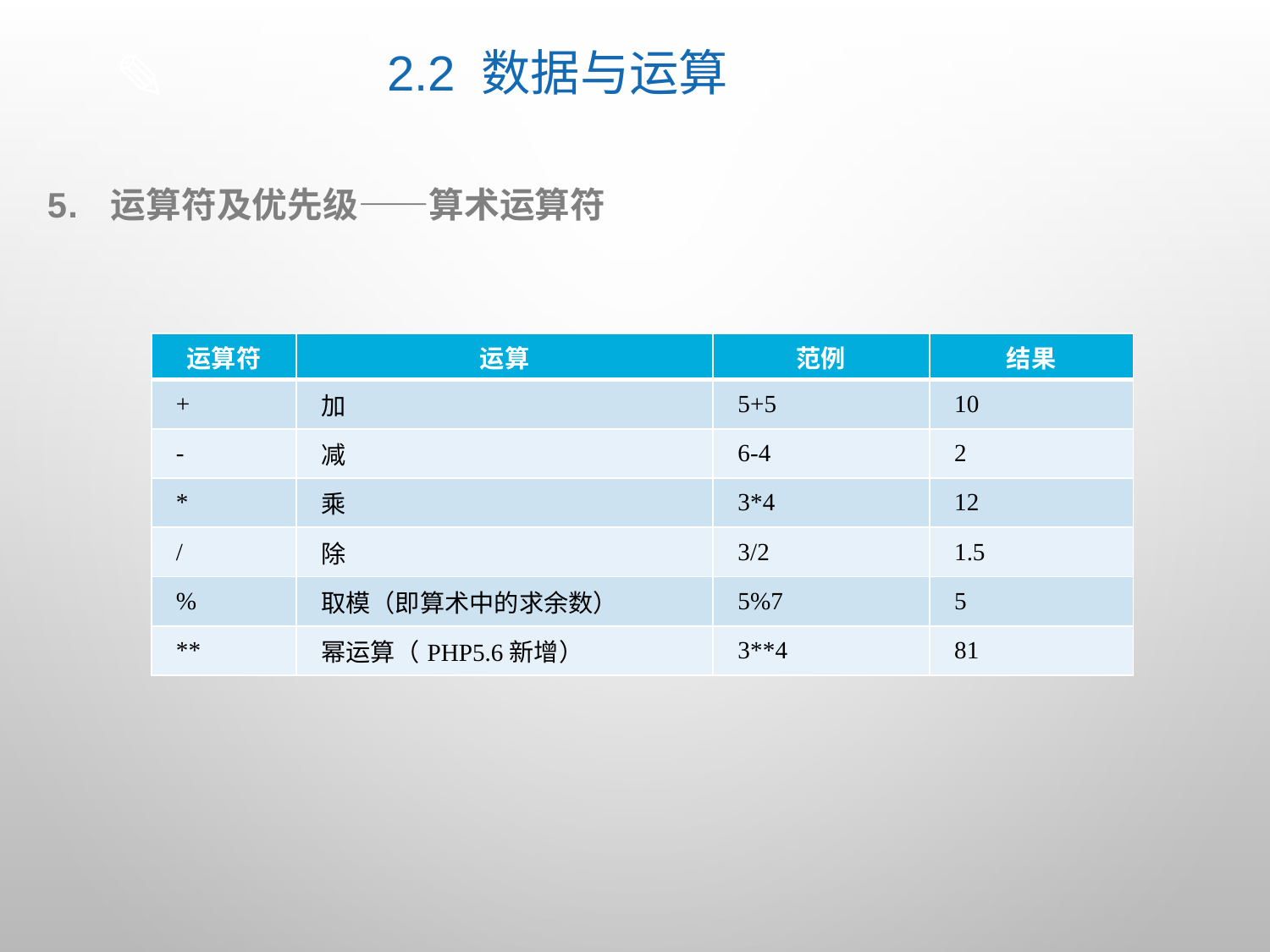

# 2.2 数据与运算
运算符及优先级——算术运算符
| 运算符 | 运算 | 范例 | 结果 |
| --- | --- | --- | --- |
| + | 加 | 5+5 | 10 |
| - | 减 | 6-4 | 2 |
| \* | 乘 | 3\*4 | 12 |
| / | 除 | 3/2 | 1.5 |
| % | 取模（即算术中的求余数） | 5%7 | 5 |
| \*\* | 幂运算（PHP5.6新增） | 3\*\*4 | 81 |